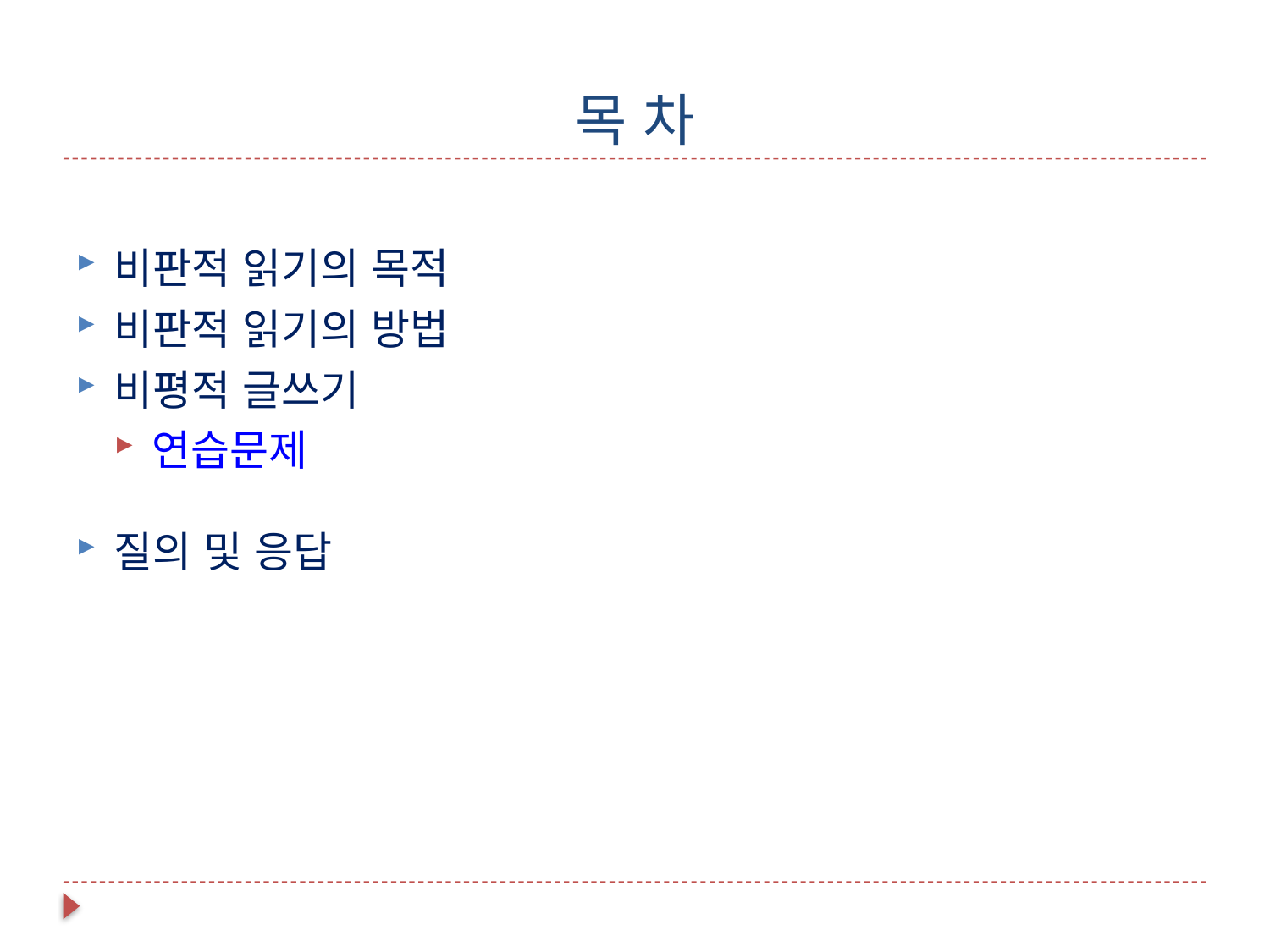

# 목 차

비판적 읽기의 목적
비판적 읽기의 방법
비평적 글쓰기
연습문제

질의 및 응답